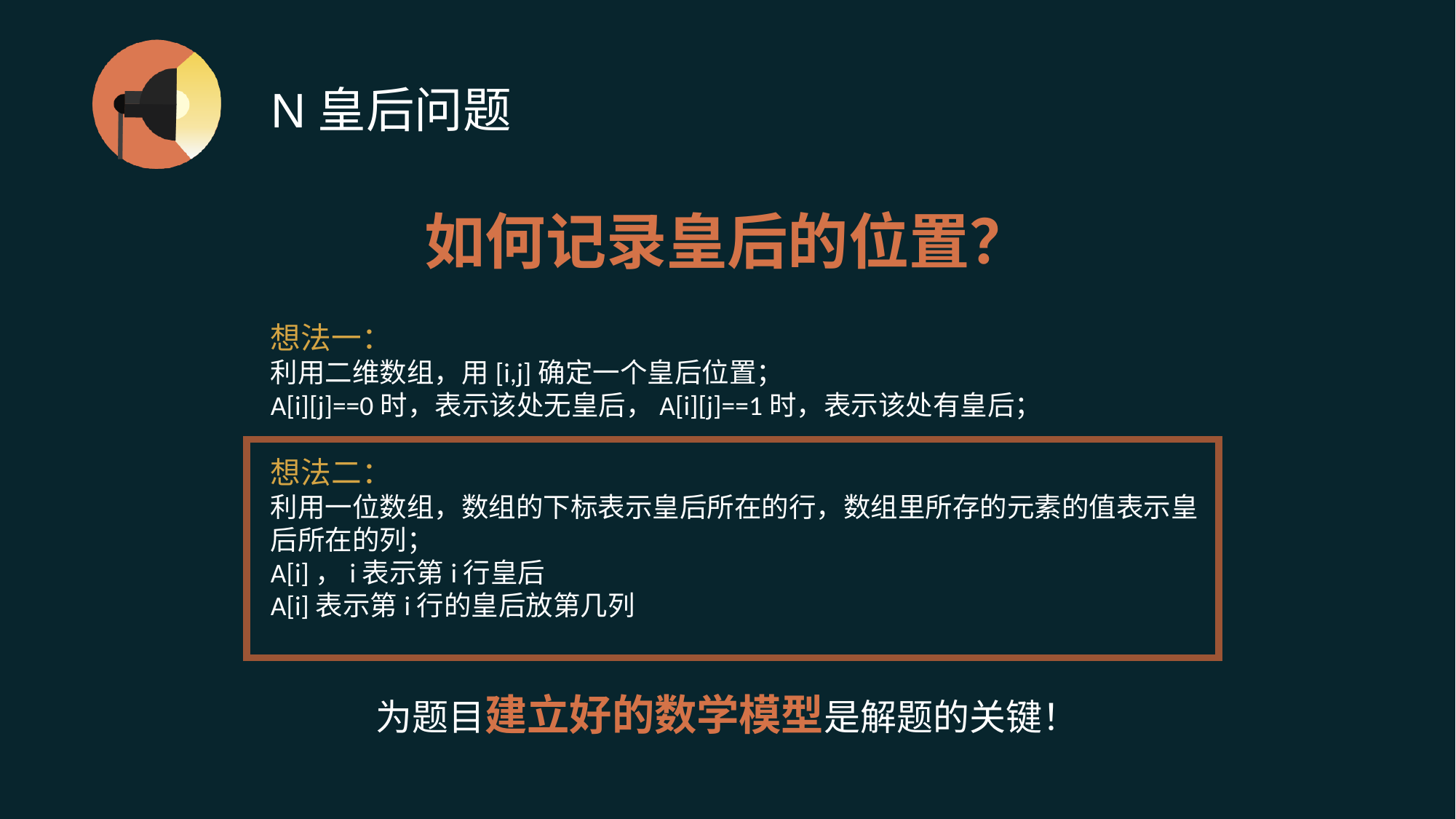

# N皇后问题
如何记录皇后的位置？
想法一：
利用二维数组，用[i,j]确定一个皇后位置；
A[i][j]==0时，表示该处无皇后，A[i][j]==1时，表示该处有皇后；

想法二：
利用一位数组，数组的下标表示皇后所在的行，数组里所存的元素的值表示皇后所在的列；
A[i]，i表示第i行皇后
A[i]表示第i行的皇后放第几列

为题目建立好的数学模型是解题的关键！